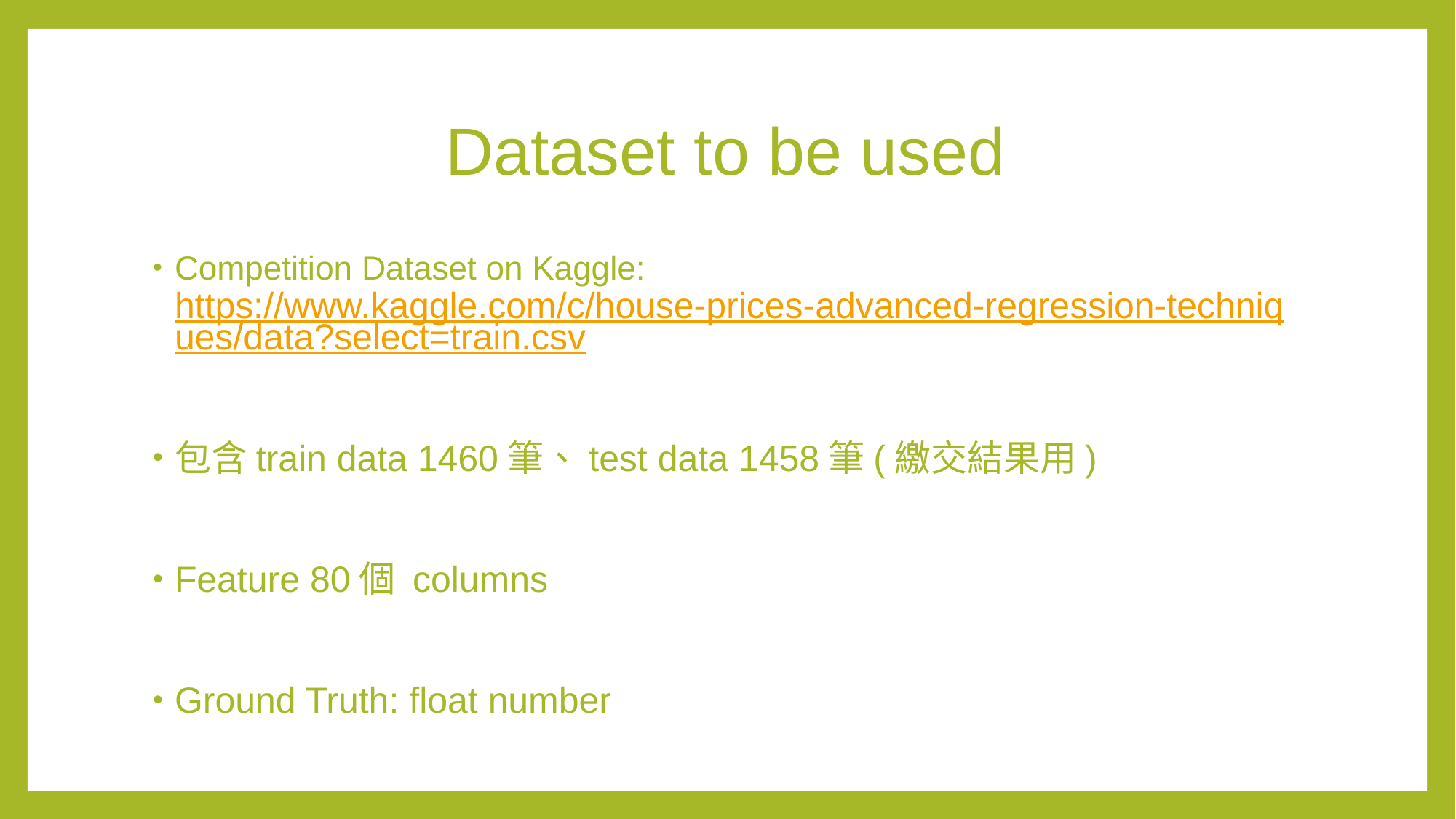

# Dataset to be used
Competition Dataset on Kaggle: https://www.kaggle.com/c/house-prices-advanced-regression-techniques/data?select=train.csv

包含train data 1460筆、test data 1458筆(繳交結果用)

Feature 80個 columns

Ground Truth: float number